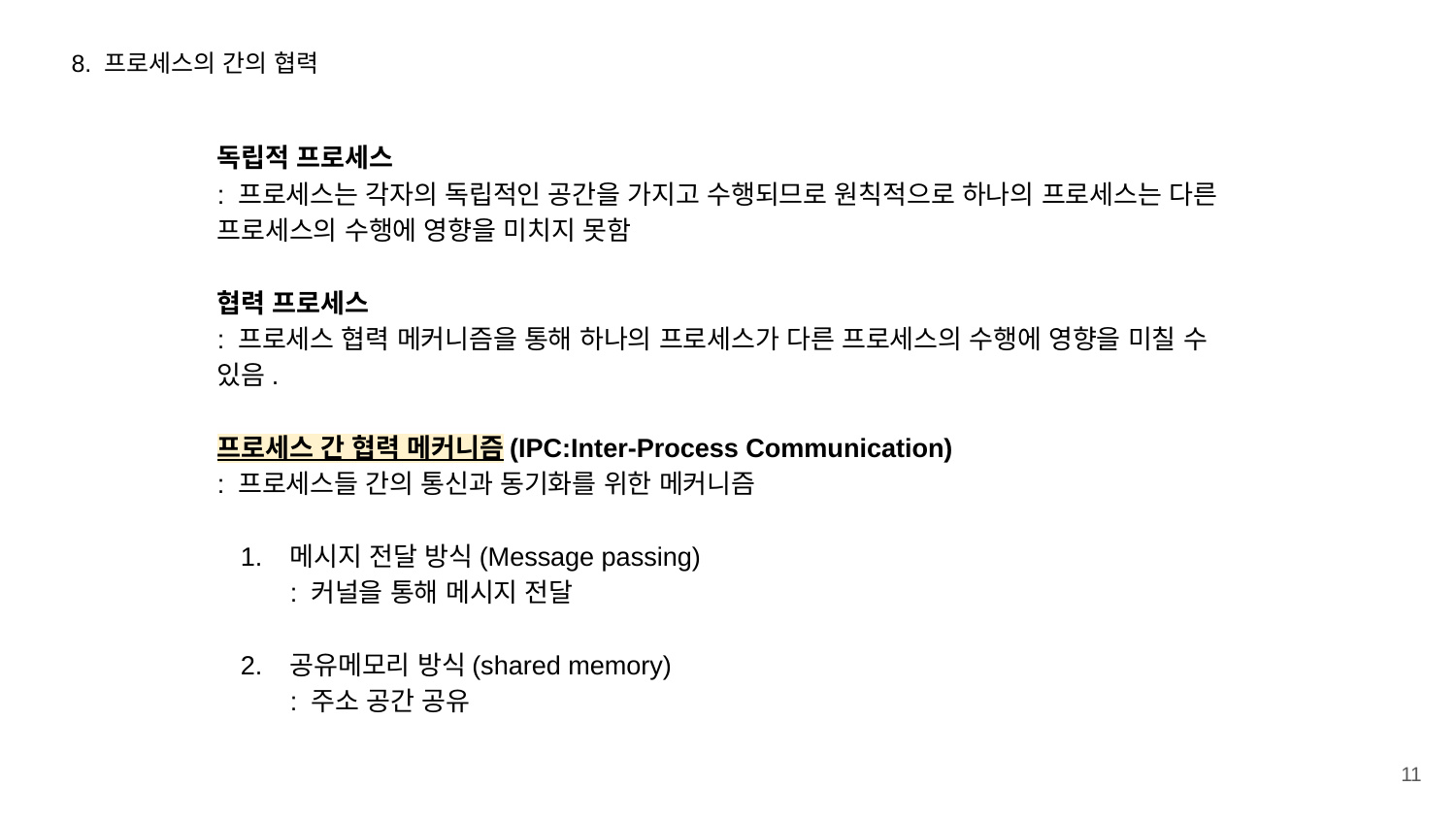

8. 프로세스의 간의 협력
독립적 프로세스
: 프로세스는 각자의 독립적인 공간을 가지고 수행되므로 원칙적으로 하나의 프로세스는 다른 프로세스의 수행에 영향을 미치지 못함

협력 프로세스
: 프로세스 협력 메커니즘을 통해 하나의 프로세스가 다른 프로세스의 수행에 영향을 미칠 수 있음.

프로세스 간 협력 메커니즘(IPC:Inter-Process Communication)
: 프로세스들 간의 통신과 동기화를 위한 메커니즘

메시지 전달 방식(Message passing)
: 커널을 통해 메시지 전달

공유메모리 방식(shared memory)
: 주소 공간 공유
11